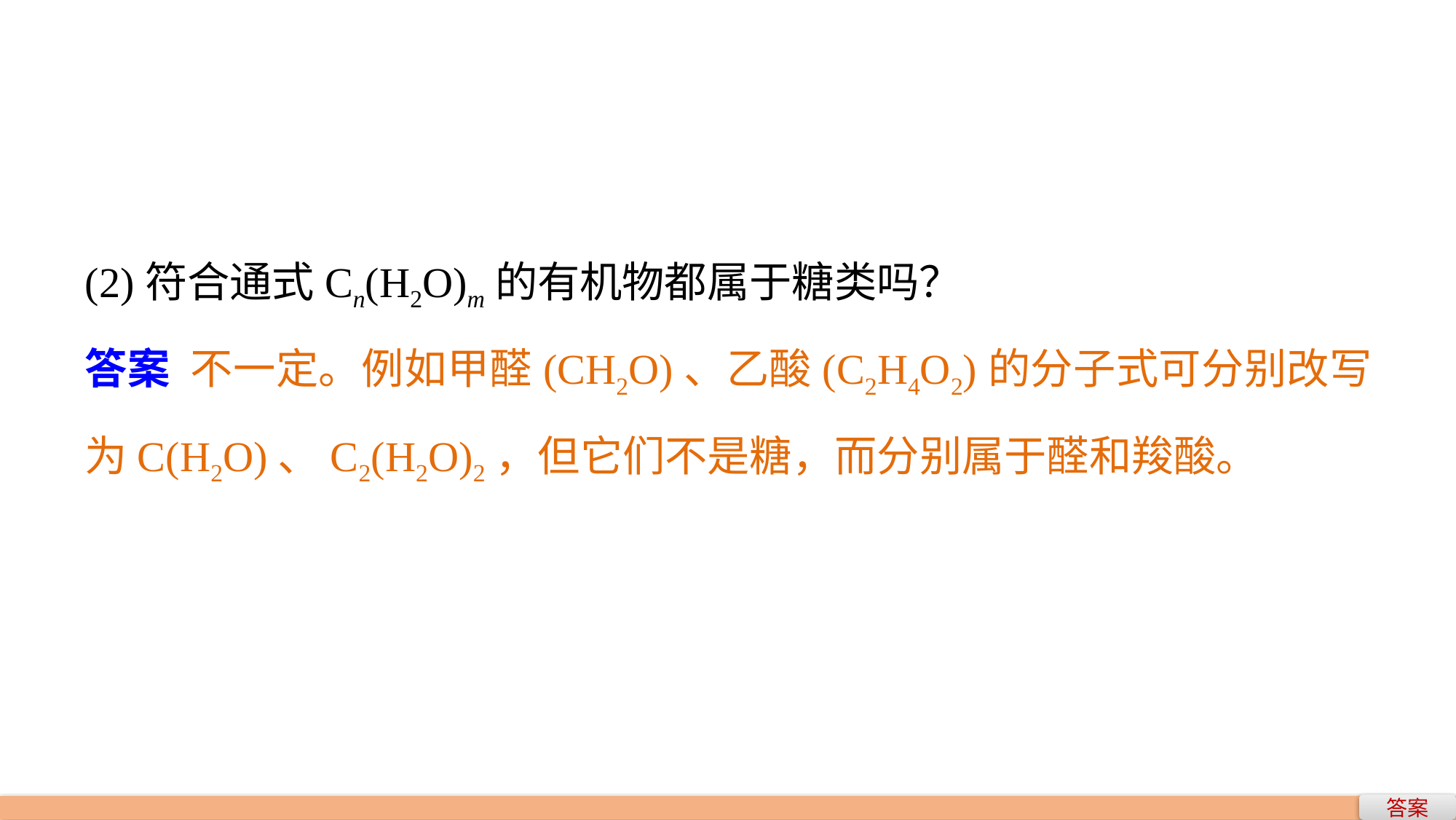

(2)符合通式Cn(H2O)m的有机物都属于糖类吗？
答案  不一定。例如甲醛(CH2O)、乙酸(C2H4O2)的分子式可分别改写为C(H2O)、C2(H2O)2，但它们不是糖，而分别属于醛和羧酸。
答案